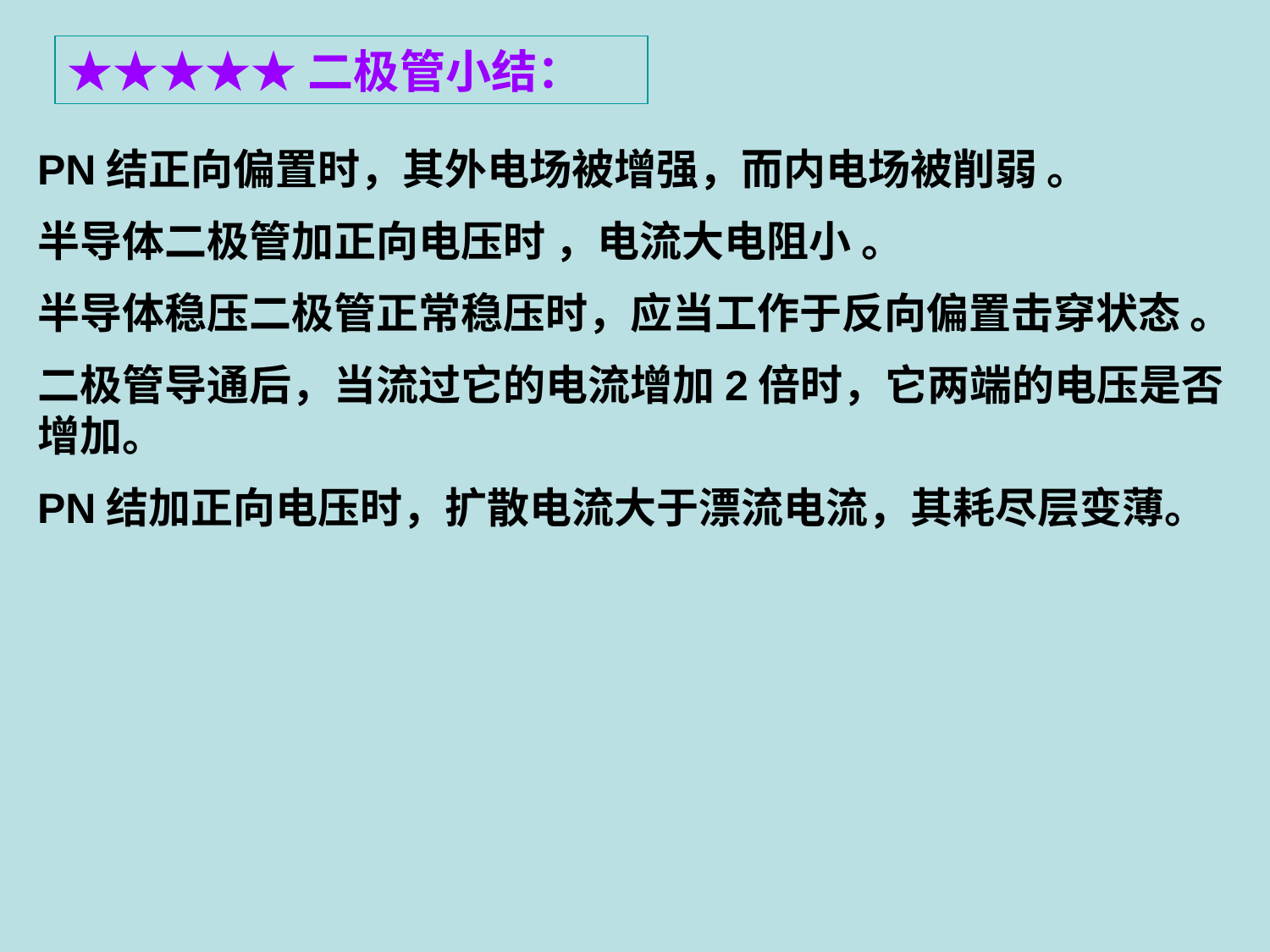

★★★★★二极管小结：
PN结正向偏置时，其外电场被增强，而内电场被削弱 。
半导体二极管加正向电压时 ，电流大电阻小 。
半导体稳压二极管正常稳压时，应当工作于反向偏置击穿状态 。
二极管导通后，当流过它的电流增加2倍时，它两端的电压是否增加。
PN结加正向电压时，扩散电流大于漂流电流，其耗尽层变薄。